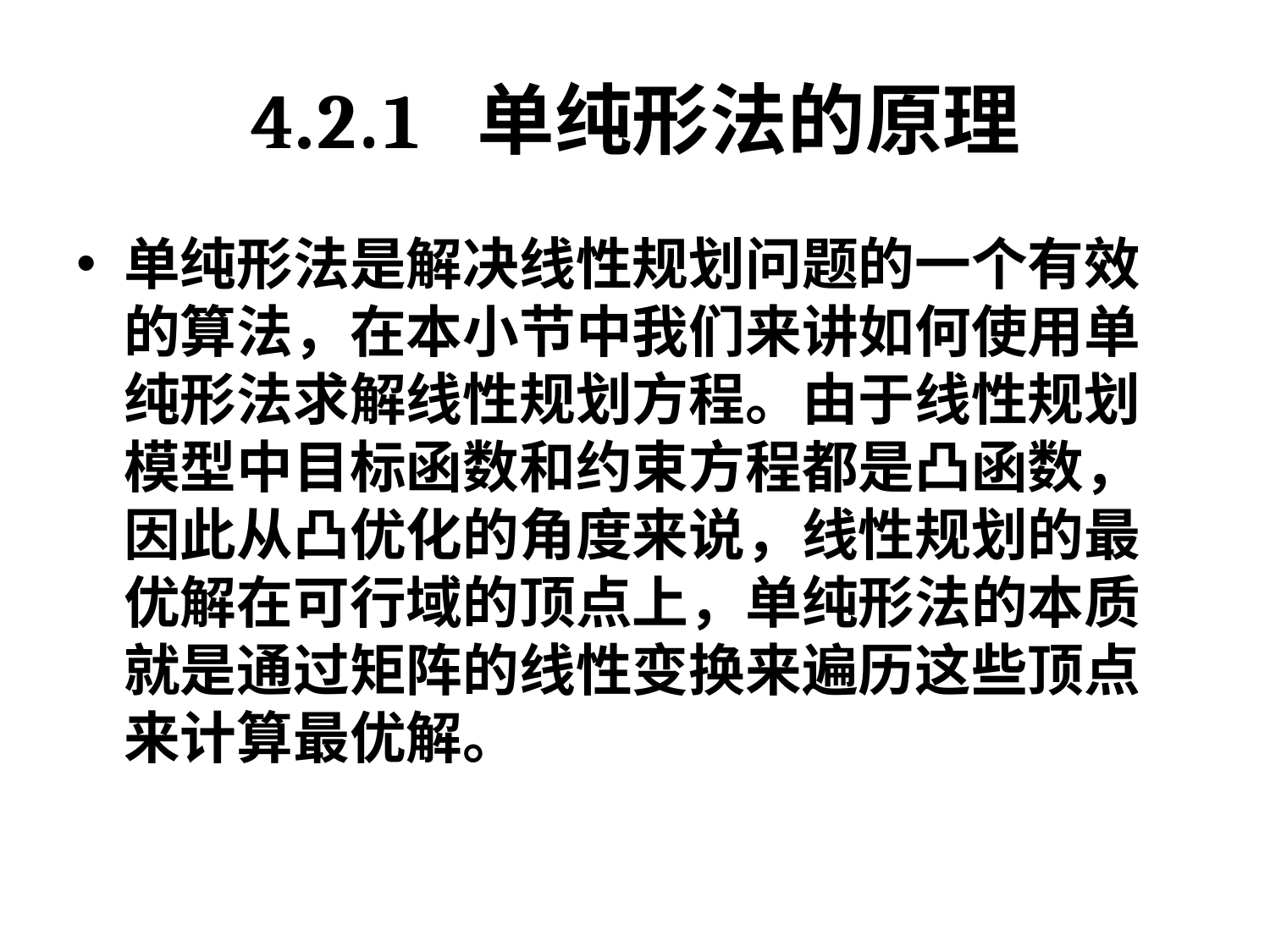

# 4.2.1  单纯形法的原理
单纯形法是解决线性规划问题的一个有效的算法，在本小节中我们来讲如何使用单纯形法求解线性规划方程。由于线性规划模型中目标函数和约束方程都是凸函数，因此从凸优化的角度来说，线性规划的最优解在可行域的顶点上，单纯形法的本质就是通过矩阵的线性变换来遍历这些顶点来计算最优解。